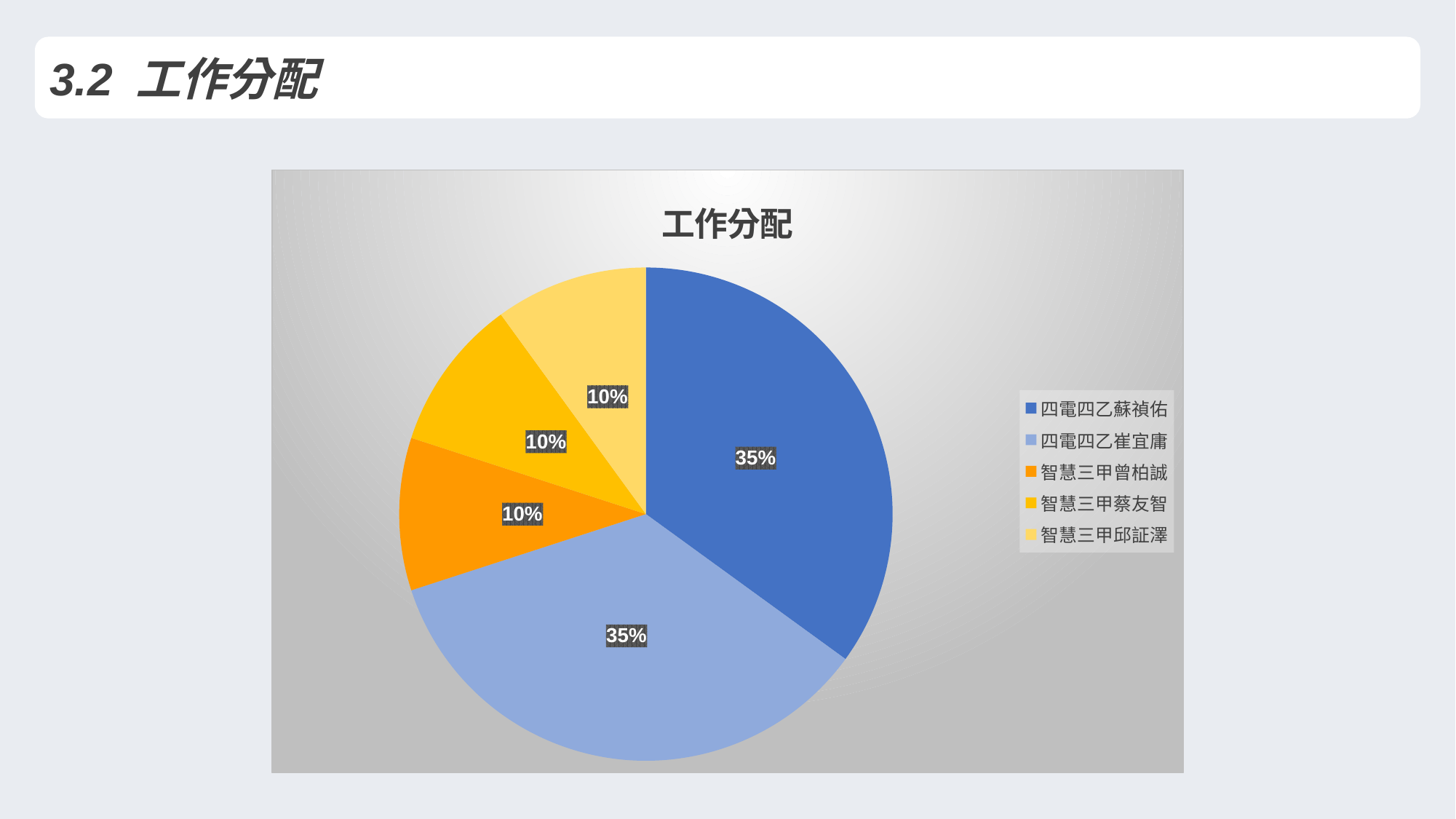

3.2 工作分配

### Chart: 工作分配

| Category | 銷售 |
|---|---|
| 四電四乙蘇禎佑 | 35.0 |
| 四電四乙崔宜庸 | 35.0 |
| 智慧三甲曾柏誠 | 10.0 |
| 智慧三甲蔡友智 | 10.0 |
| 智慧三甲邱証澤 | 10.0 |